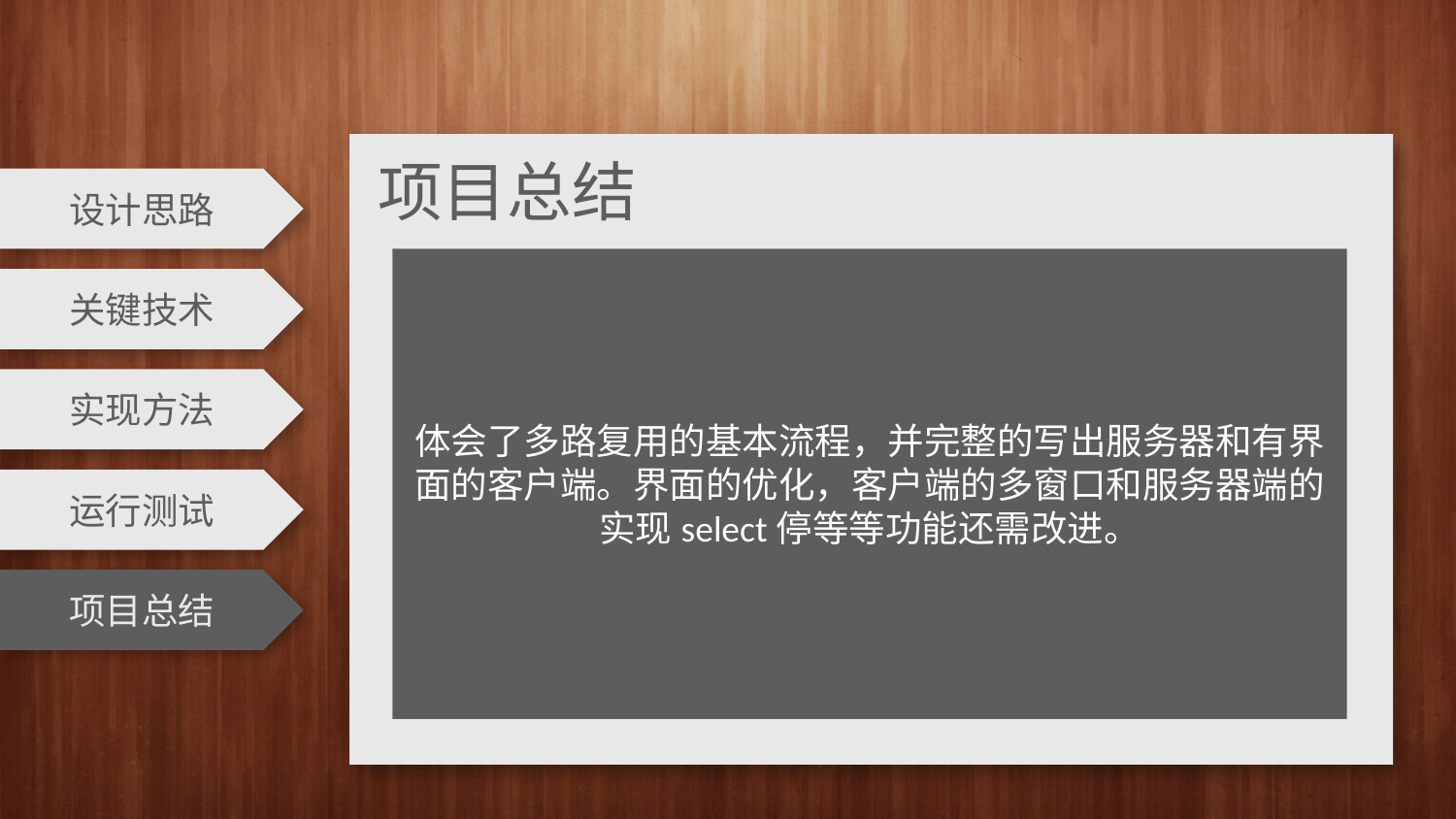

项目总结
设计思路
体会了多路复用的基本流程，并完整的写出服务器和有界面的客户端。界面的优化，客户端的多窗口和服务器端的实现select停等等功能还需改进。
关键技术
实现方法
运行测试
项目总结